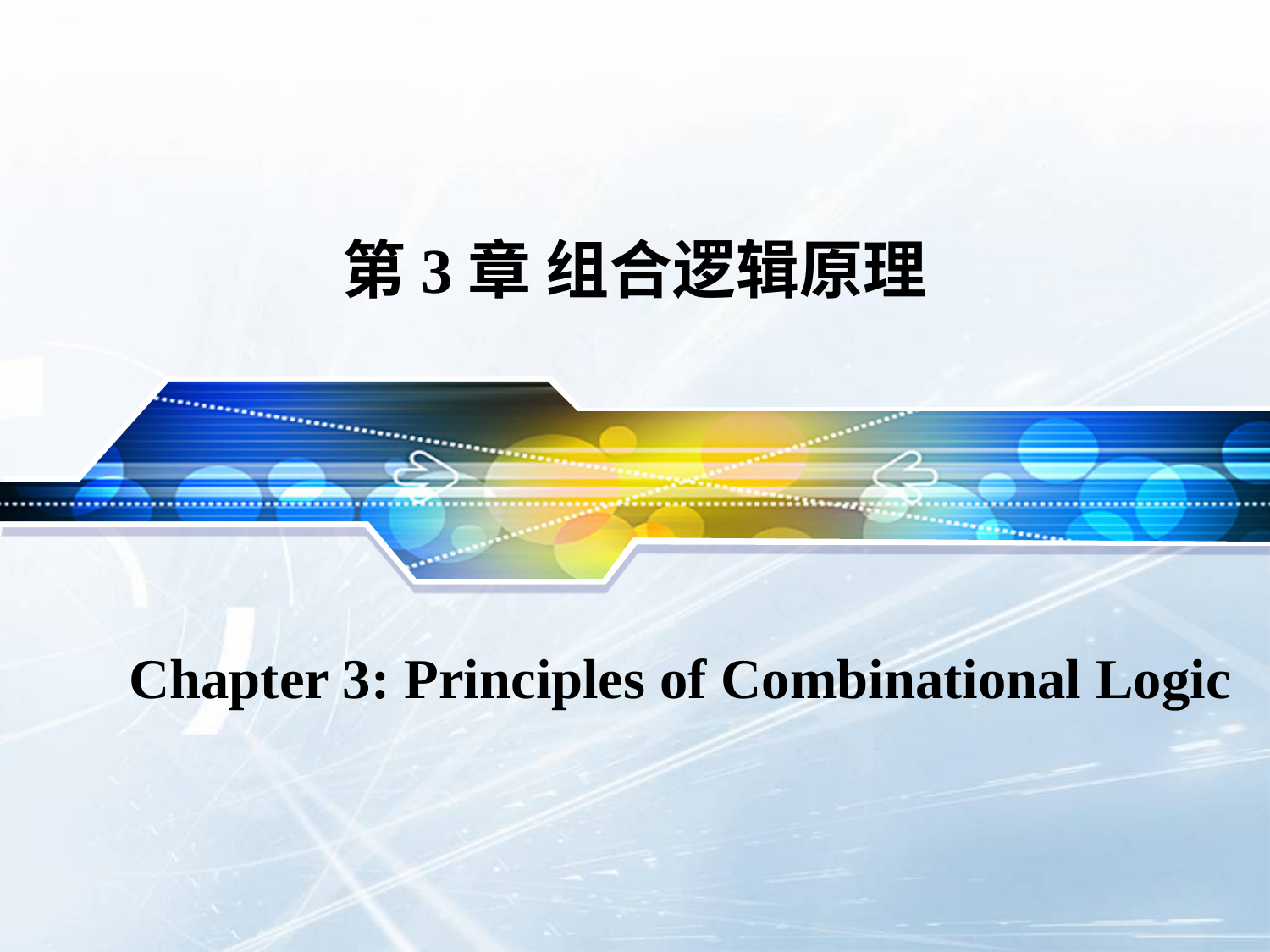

# 第3章 组合逻辑原理
Chapter 3: Principles of Combinational Logic